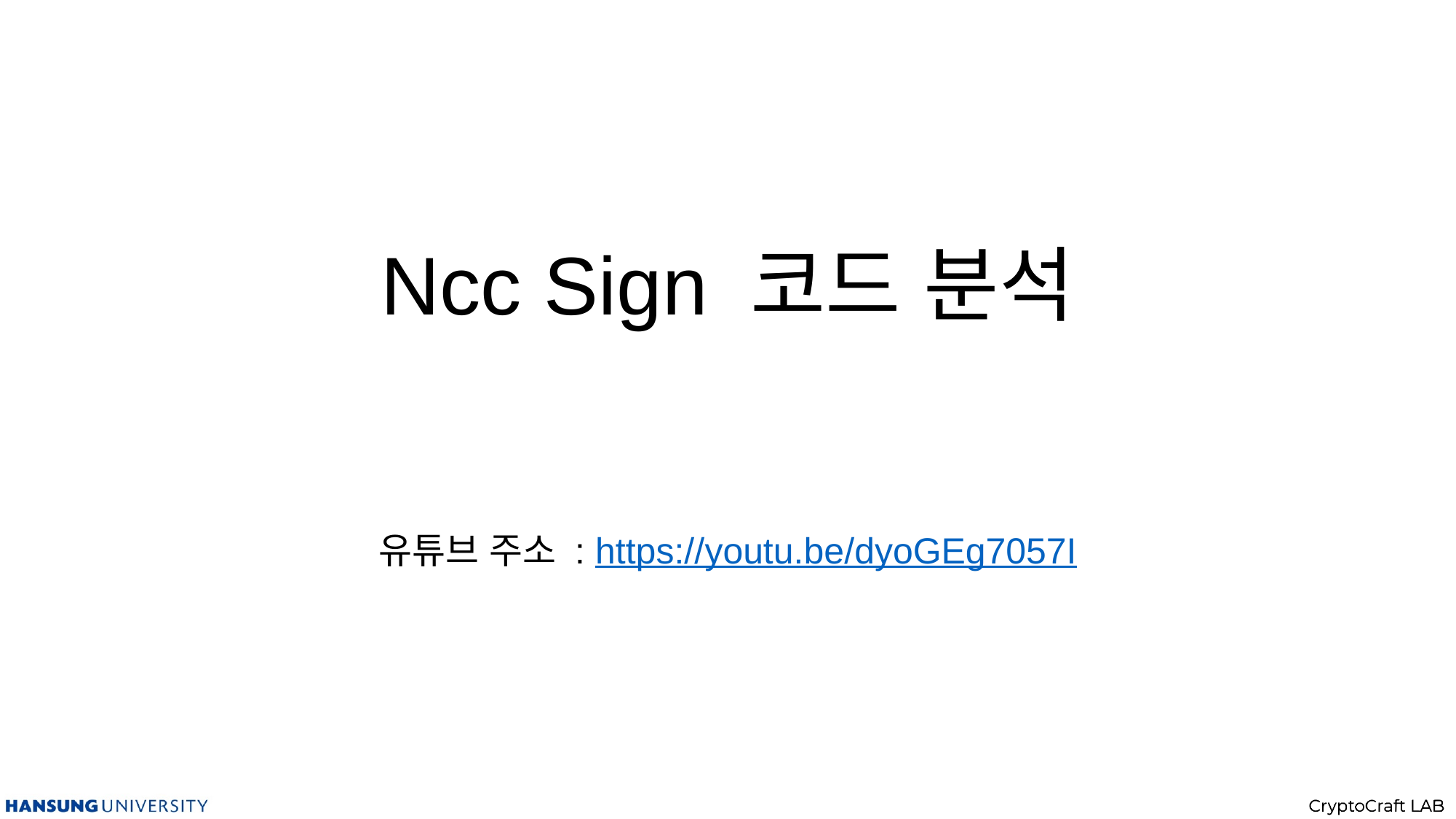

# Ncc Sign 코드 분석
유튜브 주소 : https://youtu.be/dyoGEg7057I